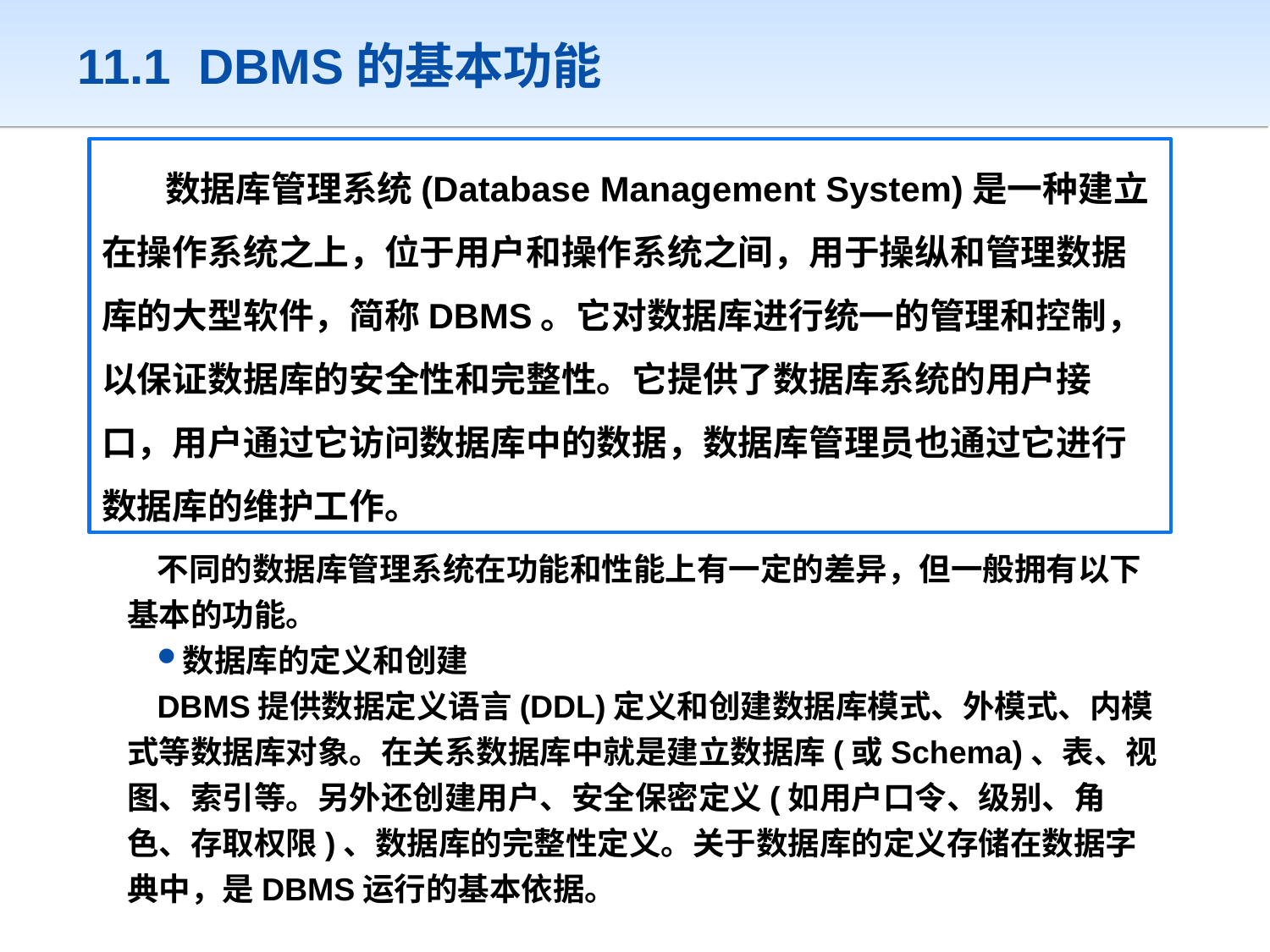

# 11.1  DBMS的基本功能
数据库管理系统(Database Management System)是一种建立在操作系统之上，位于用户和操作系统之间，用于操纵和管理数据库的大型软件，简称DBMS。它对数据库进行统一的管理和控制，以保证数据库的安全性和完整性。它提供了数据库系统的用户接口，用户通过它访问数据库中的数据，数据库管理员也通过它进行数据库的维护工作。
不同的数据库管理系统在功能和性能上有一定的差异，但一般拥有以下基本的功能。
数据库的定义和创建
DBMS提供数据定义语言(DDL)定义和创建数据库模式、外模式、内模式等数据库对象。在关系数据库中就是建立数据库(或Schema)、表、视图、索引等。另外还创建用户、安全保密定义(如用户口令、级别、角色、存取权限)、数据库的完整性定义。关于数据库的定义存储在数据字典中，是DBMS运行的基本依据。